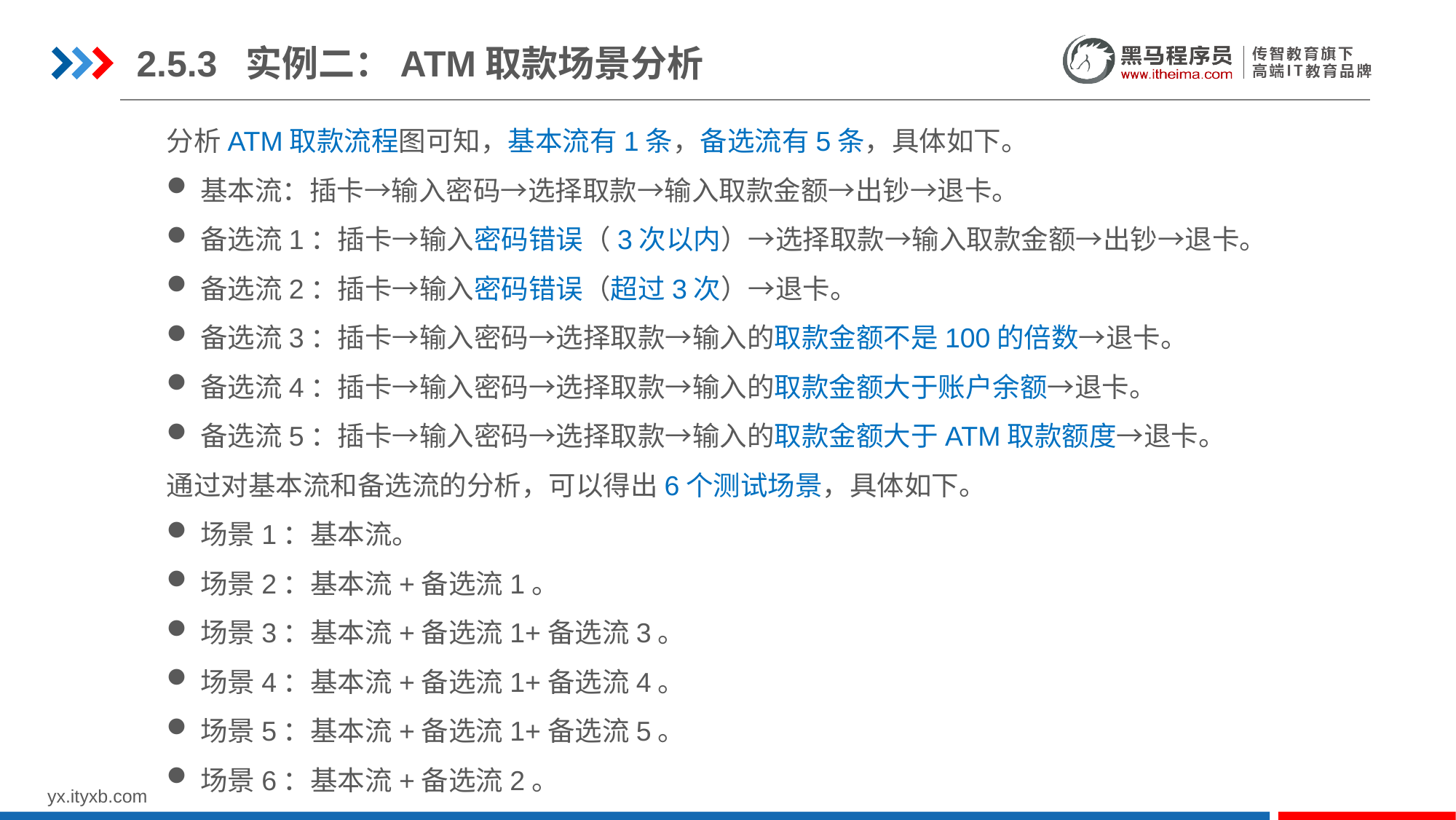

2.5.3	实例二：ATM取款场景分析
分析ATM取款流程图可知，基本流有1条，备选流有5条，具体如下。
基本流：插卡→输入密码→选择取款→输入取款金额→出钞→退卡。
备选流1：插卡→输入密码错误（3次以内）→选择取款→输入取款金额→出钞→退卡。
备选流2：插卡→输入密码错误（超过3次）→退卡。
备选流3：插卡→输入密码→选择取款→输入的取款金额不是100的倍数→退卡。
备选流4：插卡→输入密码→选择取款→输入的取款金额大于账户余额→退卡。
备选流5：插卡→输入密码→选择取款→输入的取款金额大于ATM取款额度→退卡。
通过对基本流和备选流的分析，可以得出6个测试场景，具体如下。
场景1：基本流。
场景2：基本流+备选流1。
场景3：基本流+备选流1+备选流3。
场景4：基本流+备选流1+备选流4。
场景5：基本流+备选流1+备选流5。
场景6：基本流+备选流2。